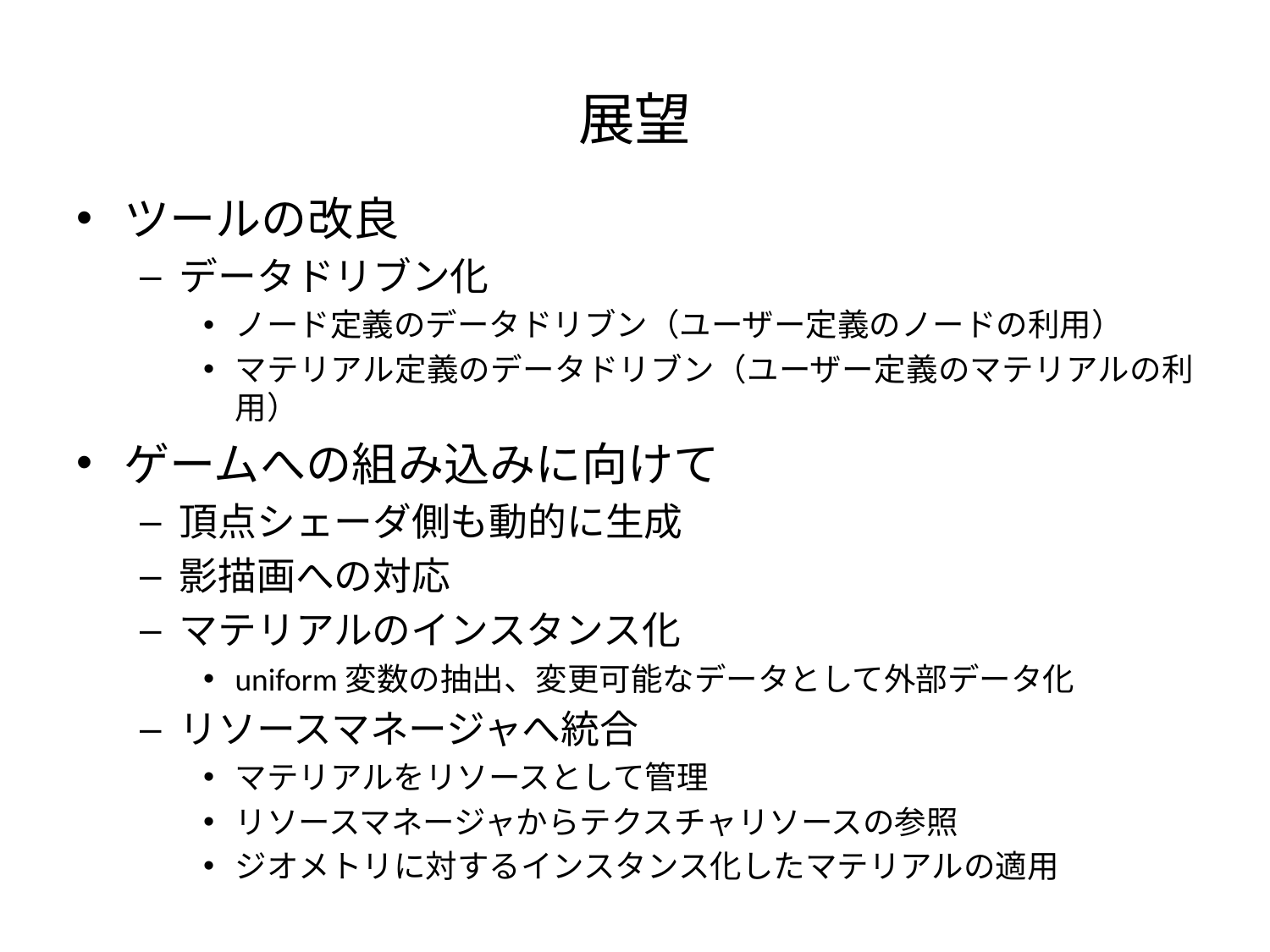

# 展望
ツールの改良
データドリブン化
ノード定義のデータドリブン（ユーザー定義のノードの利用）
マテリアル定義のデータドリブン（ユーザー定義のマテリアルの利用）
ゲームへの組み込みに向けて
頂点シェーダ側も動的に生成
影描画への対応
マテリアルのインスタンス化
uniform変数の抽出、変更可能なデータとして外部データ化
リソースマネージャへ統合
マテリアルをリソースとして管理
リソースマネージャからテクスチャリソースの参照
ジオメトリに対するインスタンス化したマテリアルの適用